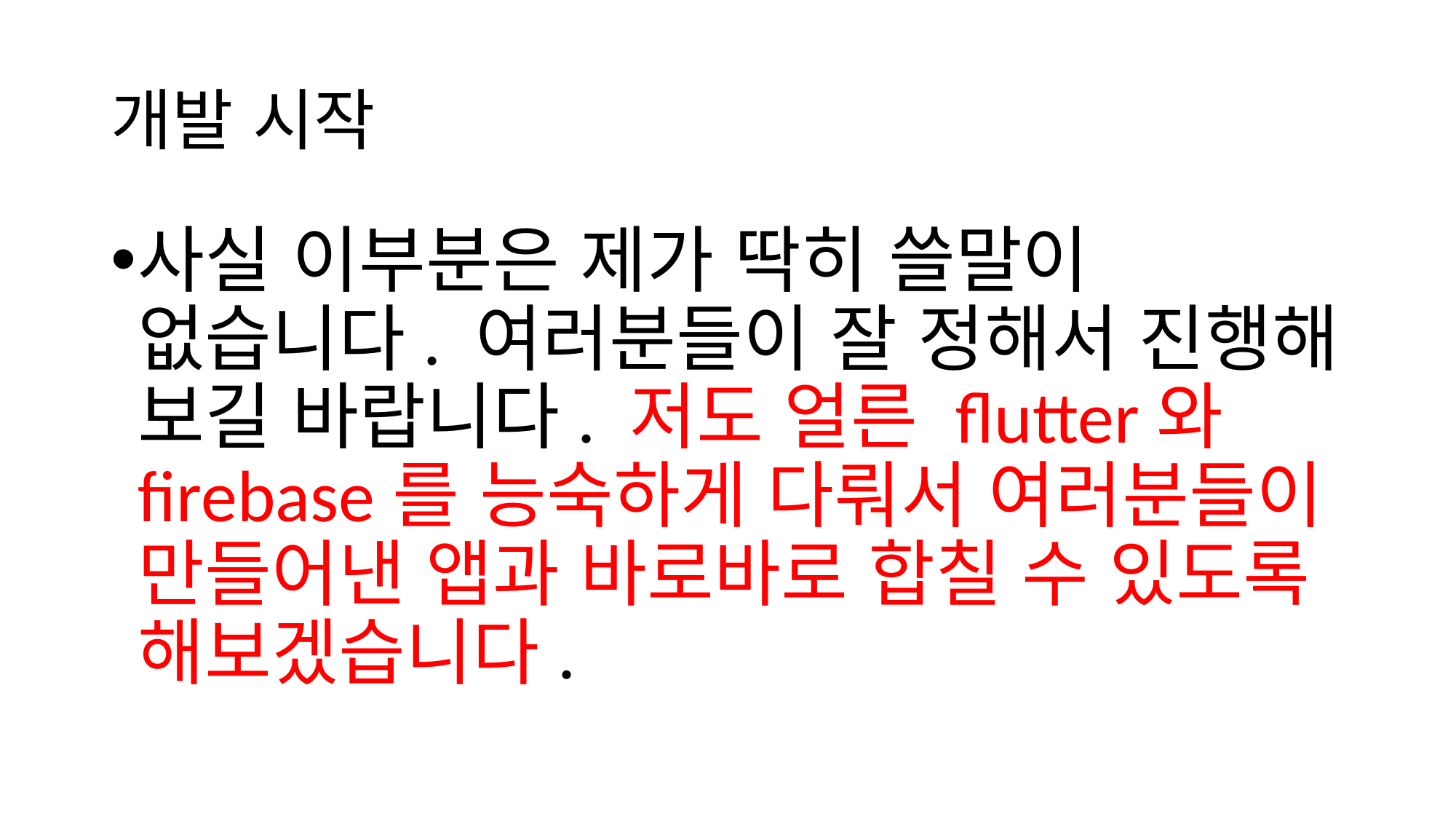

# 개발 시작
사실 이부분은 제가 딱히 쓸말이 없습니다. 여러분들이 잘 정해서 진행해 보길 바랍니다. 저도 얼른 flutter와 firebase를 능숙하게 다뤄서 여러분들이 만들어낸 앱과 바로바로 합칠 수 있도록 해보겠습니다.